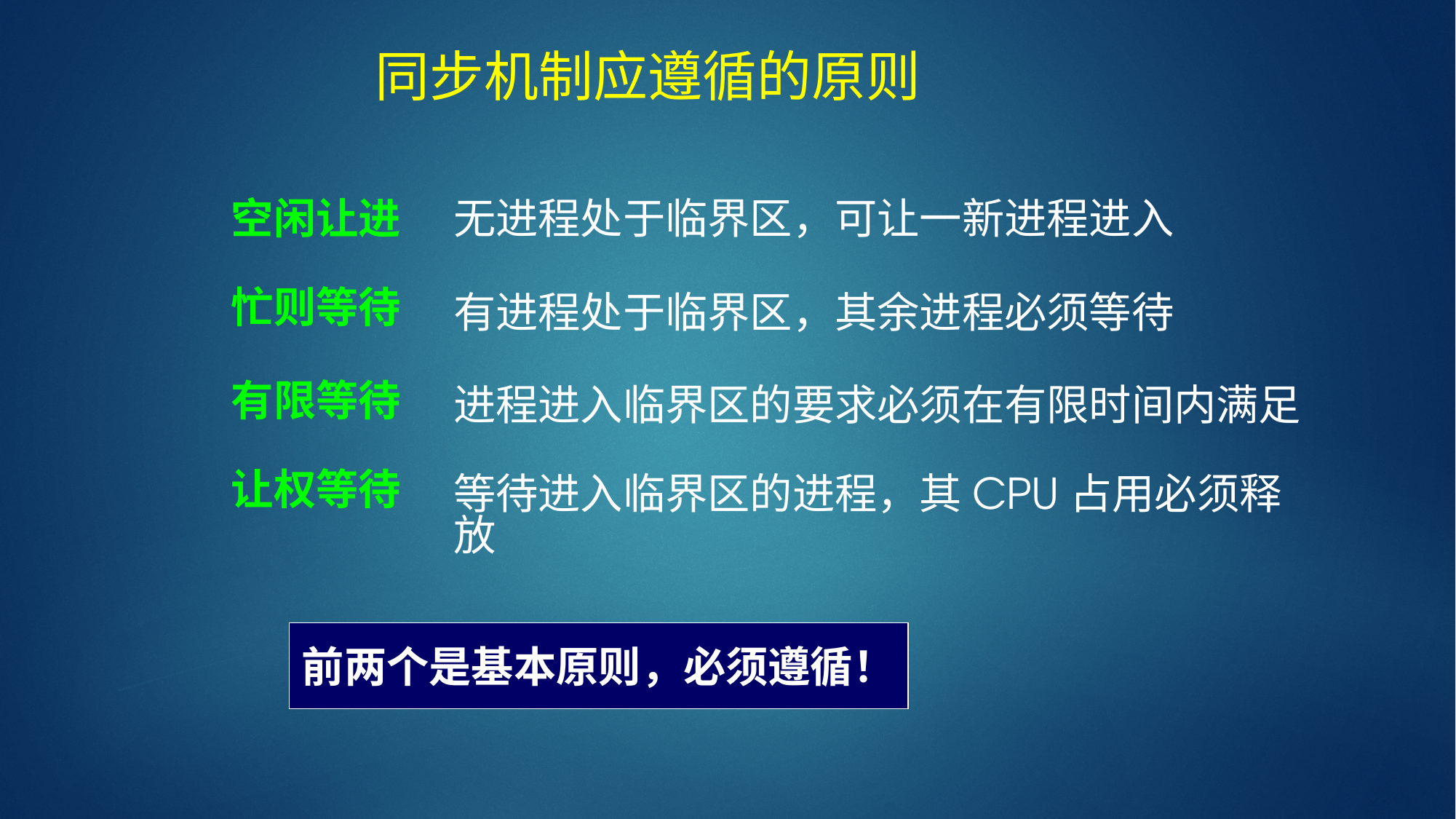

# 同步机制应遵循的原则
空闲让进
无进程处于临界区，可让一新进程进入
忙则等待
有进程处于临界区，其余进程必须等待
有限等待
进程进入临界区的要求必须在有限时间内满足
让权等待
等待进入临界区的进程，其CPU占用必须释放
前两个是基本原则，必须遵循！